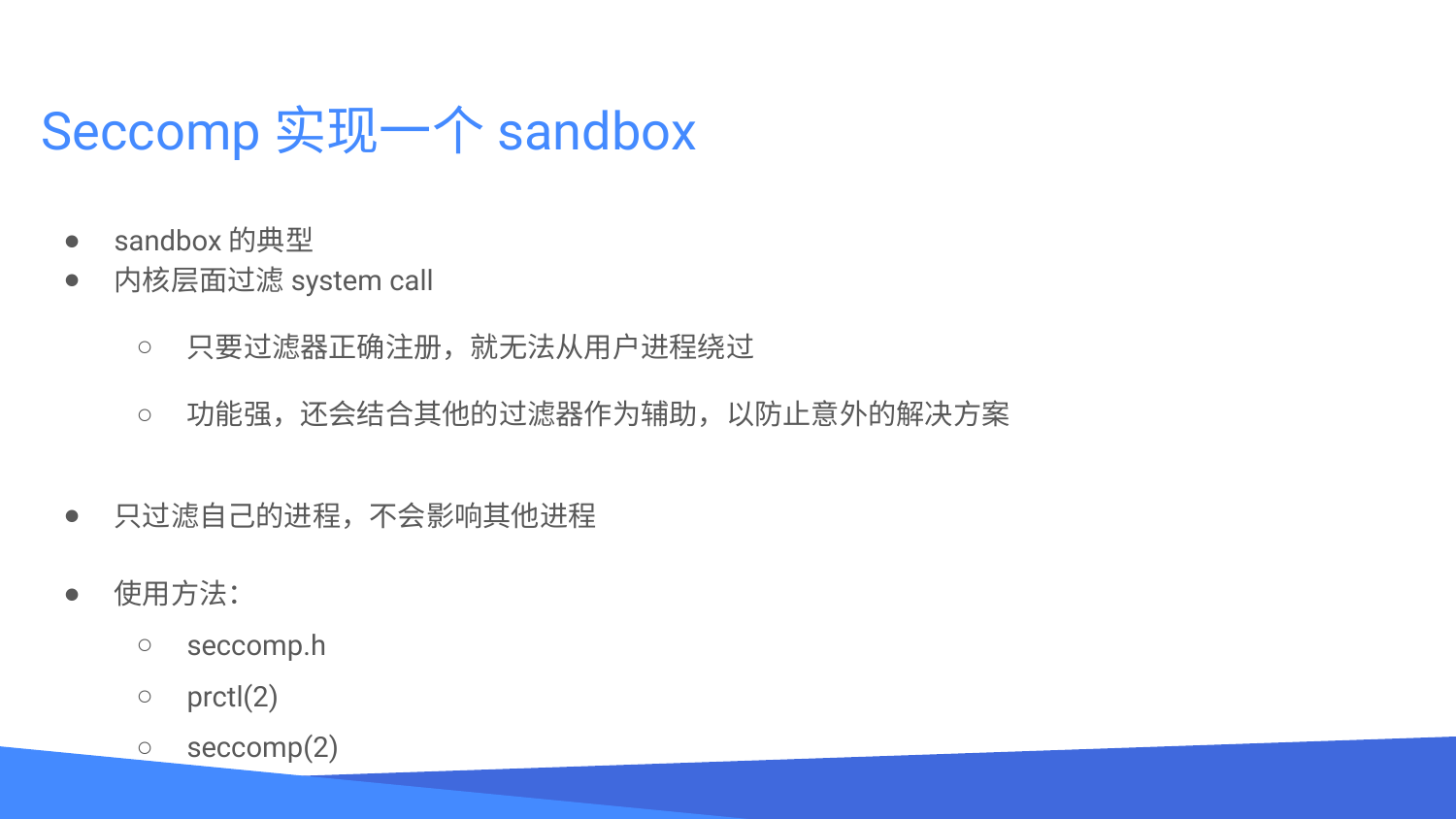

# Seccomp实现一个sandbox
sandbox的典型
内核层面过滤system call
只要过滤器正确注册，就无法从用户进程绕过
功能强，还会结合其他的过滤器作为辅助，以防止意外的解决方案

只过滤自己的进程，不会影响其他进程

使用方法：
seccomp.h
prctl(2)
seccomp(2)